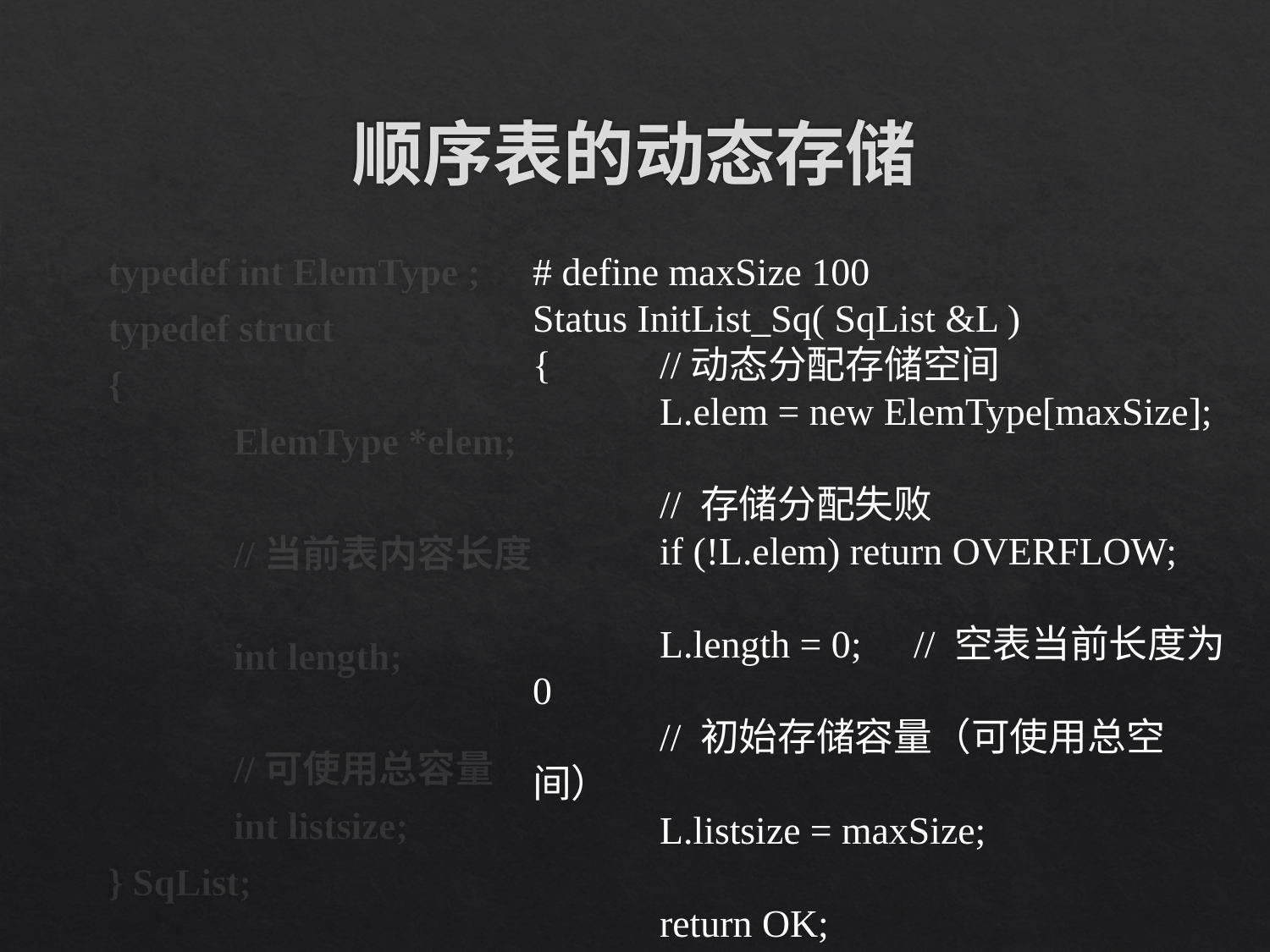

# 顺序表的动态存储
typedef int ElemType ;
typedef struct
{
	ElemType *elem;

	//当前表内容长度
	int length;

	//可使用总容量
	int listsize;
} SqList;

# define maxSize 100
Status InitList_Sq( SqList &L )
{	//动态分配存储空间
	L.elem = new ElemType[maxSize];

	// 存储分配失败
	if (!L.elem) return OVERFLOW;

	L.length = 0; 	// 空表当前长度为0
	// 初始存储容量（可使用总空间）
	L.listsize = maxSize;

	return OK;
} // InitList_Sq